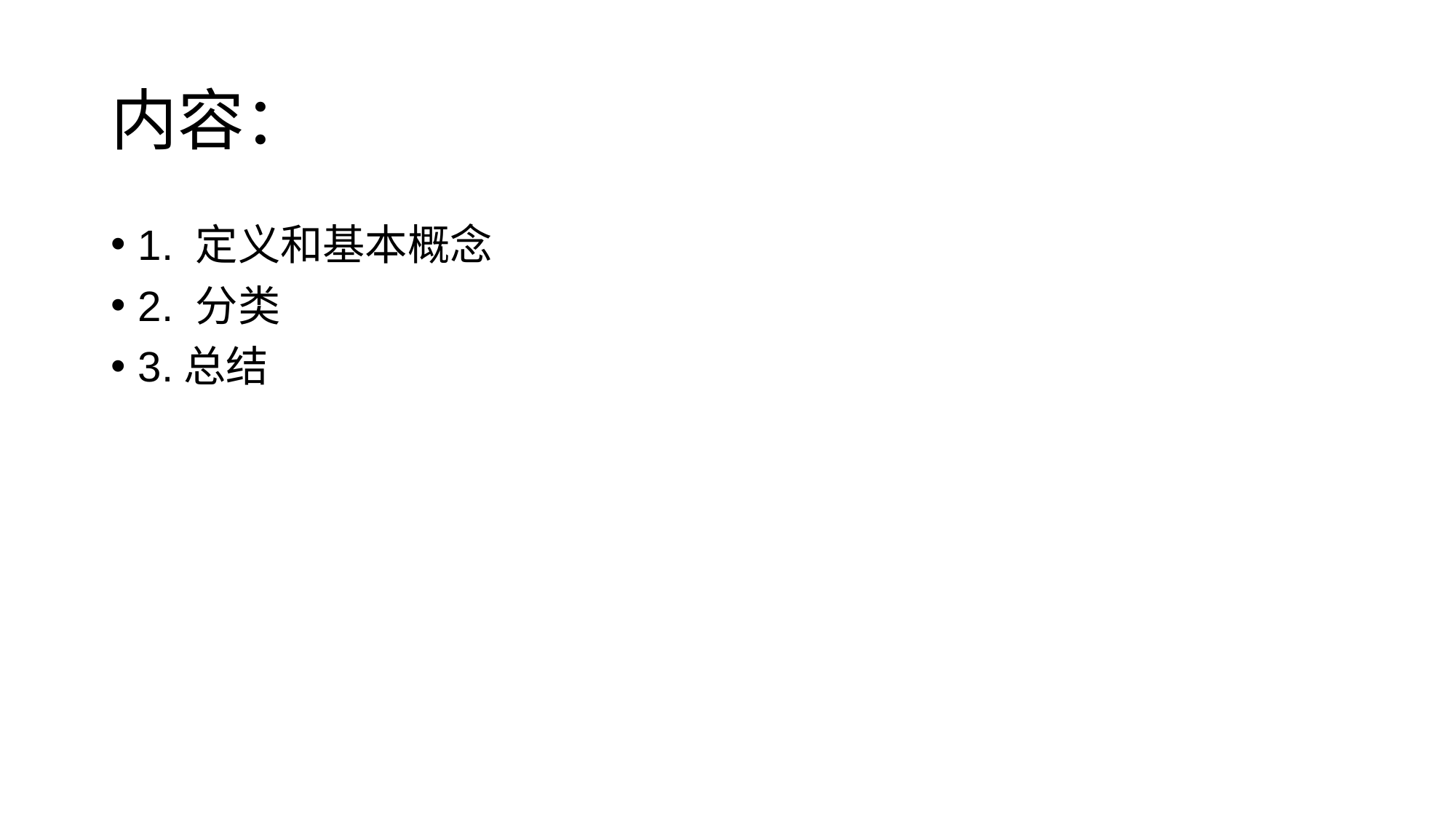

# 内容：
1. 定义和基本概念
2. 分类
3.总结